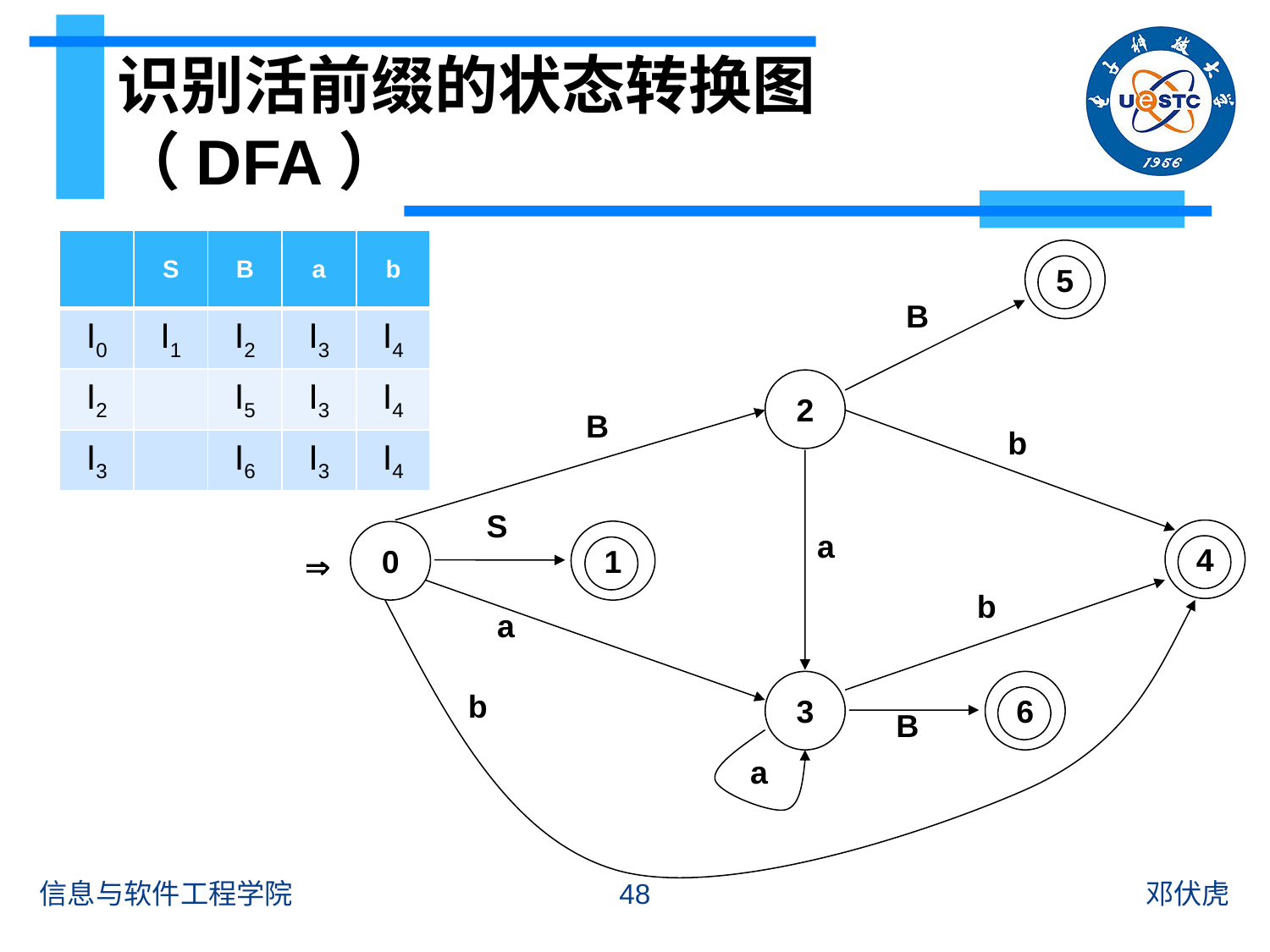

# 识别活前缀的状态转换图（DFA）
|  | S | B | a | b |
| --- | --- | --- | --- | --- |
| I0 | I1 | I2 | I3 | I4 |
| I2 |  | I5 | I3 | I4 |
| I3 |  | I6 | I3 | I4 |
5

B

2
B

b

a
S

4
1
0

⇒

b

a

b
3
6

B

a

48
信息与软件工程学院
邓伏虎